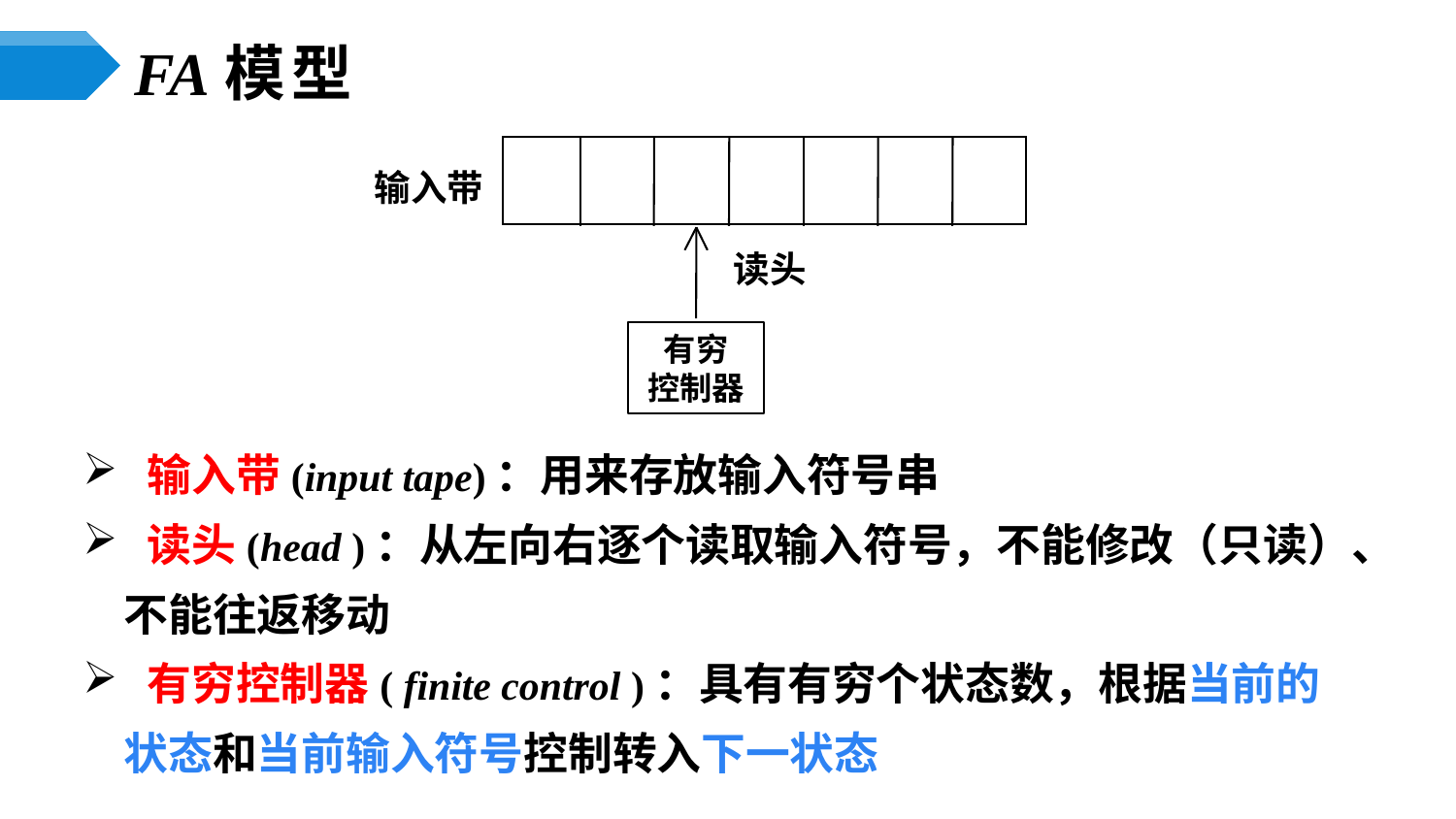

FA模型

有穷
控制器
输入带
读头

 输入带(input tape)：用来存放输入符号串
 读头(head )：从左向右逐个读取输入符号，不能修改（只读）、
   不能往返移动
 有穷控制器( finite control )：具有有穷个状态数，根据当前的
   状态和当前输入符号控制转入下一状态